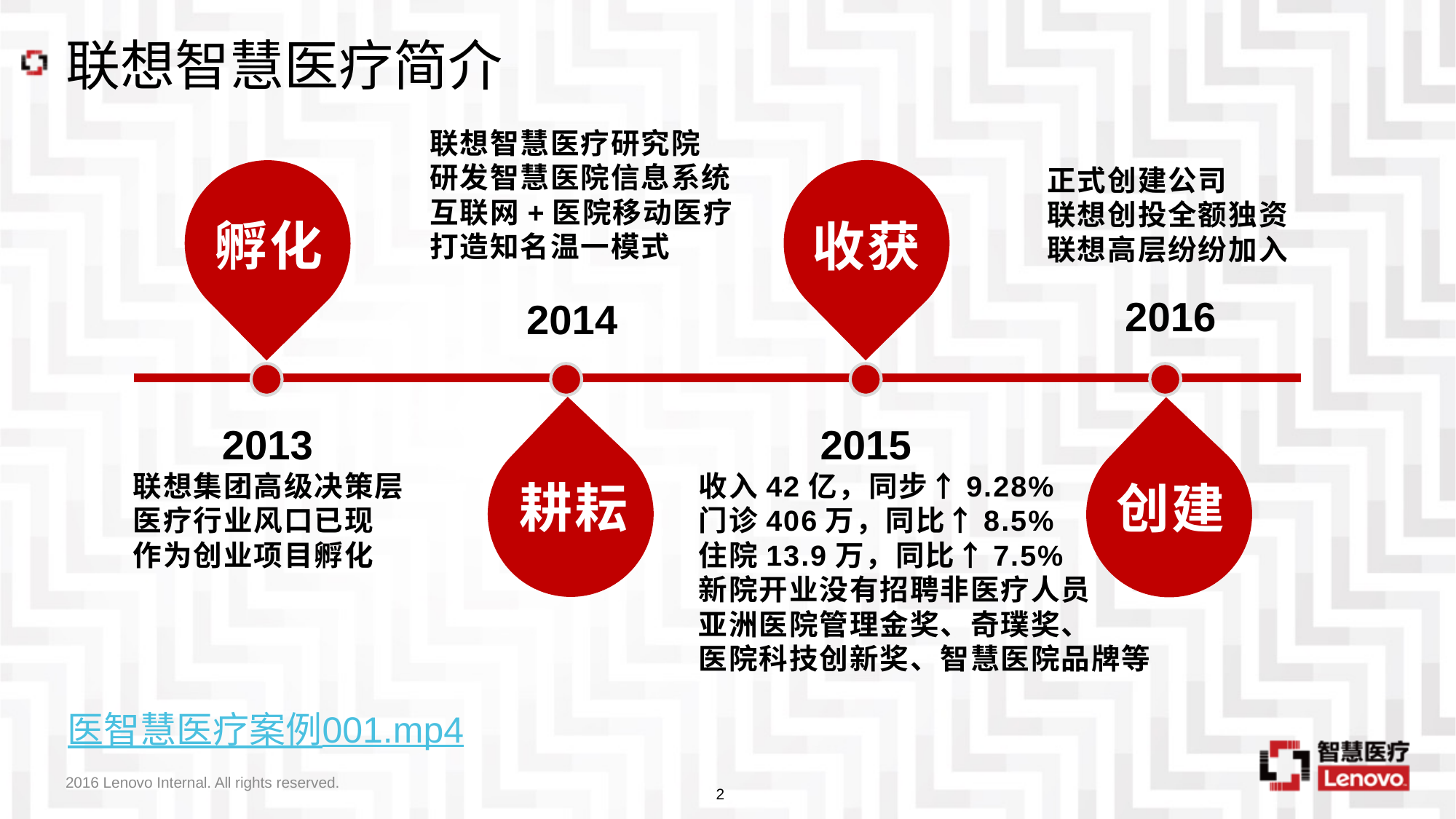

# 联想智慧医疗简介
联想智慧医疗研究院
研发智慧医院信息系统
互联网+医院移动医疗
打造知名温一模式
正式创建公司
联想创投全额独资
联想高层纷纷加入

收获

孵化
2016
2014

2013
2015

耕耘

创建
收入42亿，同步↑9.28%
门诊406万，同比↑8.5%
住院13.9万，同比↑7.5%
新院开业没有招聘非医疗人员
亚洲医院管理金奖、奇璞奖、
医院科技创新奖、智慧医院品牌等
联想集团高级决策层
医疗行业风口已现
作为创业项目孵化
医智慧医疗案例001.mp4
2016 Lenovo Internal. All rights reserved.